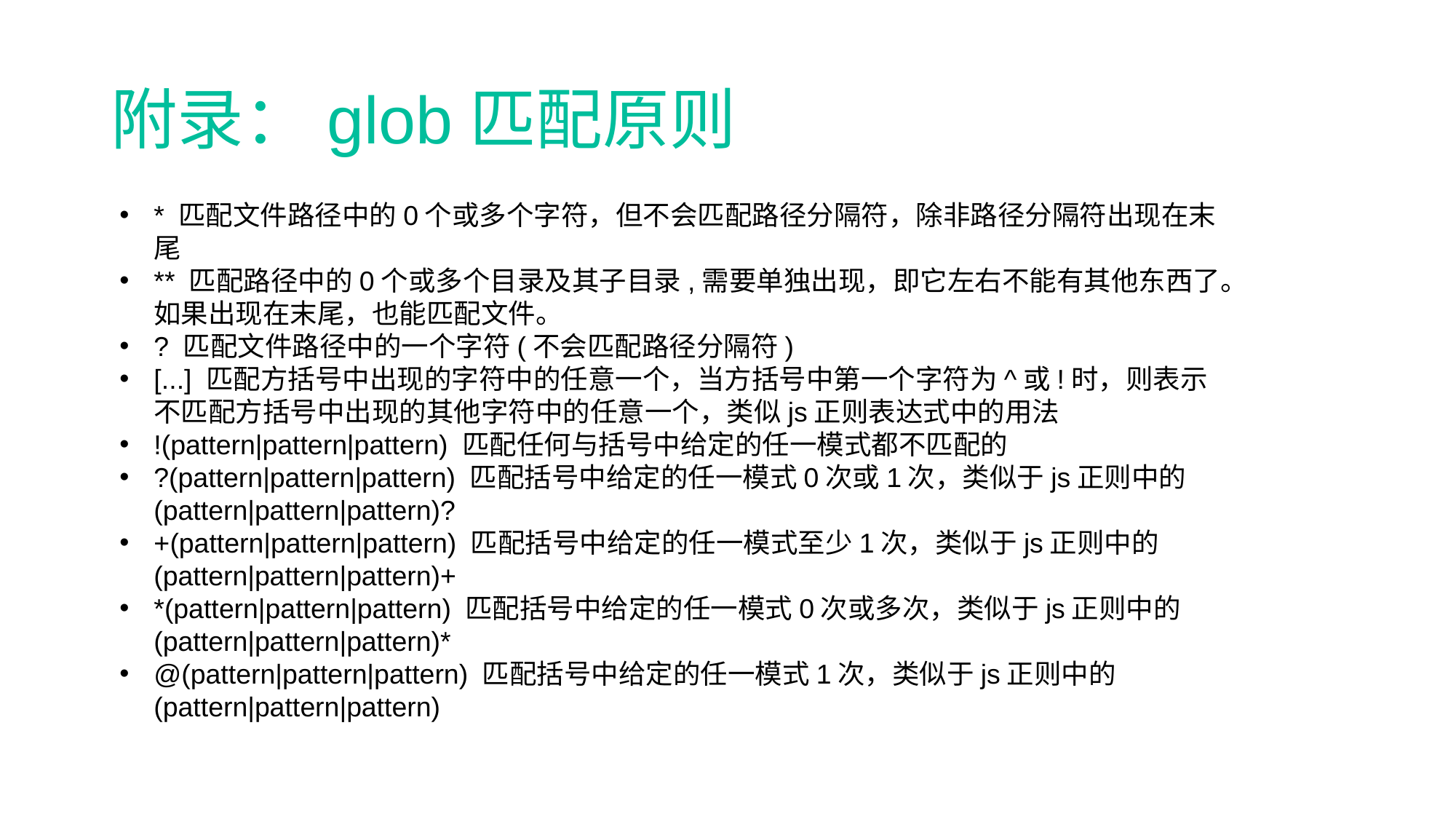

附录：glob匹配原则
* 匹配文件路径中的0个或多个字符，但不会匹配路径分隔符，除非路径分隔符出现在末尾
** 匹配路径中的0个或多个目录及其子目录,需要单独出现，即它左右不能有其他东西了。如果出现在末尾，也能匹配文件。
? 匹配文件路径中的一个字符(不会匹配路径分隔符)
[...] 匹配方括号中出现的字符中的任意一个，当方括号中第一个字符为^或!时，则表示不匹配方括号中出现的其他字符中的任意一个，类似js正则表达式中的用法
!(pattern|pattern|pattern) 匹配任何与括号中给定的任一模式都不匹配的
?(pattern|pattern|pattern) 匹配括号中给定的任一模式0次或1次，类似于js正则中的(pattern|pattern|pattern)?
+(pattern|pattern|pattern) 匹配括号中给定的任一模式至少1次，类似于js正则中的(pattern|pattern|pattern)+
*(pattern|pattern|pattern) 匹配括号中给定的任一模式0次或多次，类似于js正则中的(pattern|pattern|pattern)*
@(pattern|pattern|pattern) 匹配括号中给定的任一模式1次，类似于js正则中的(pattern|pattern|pattern)